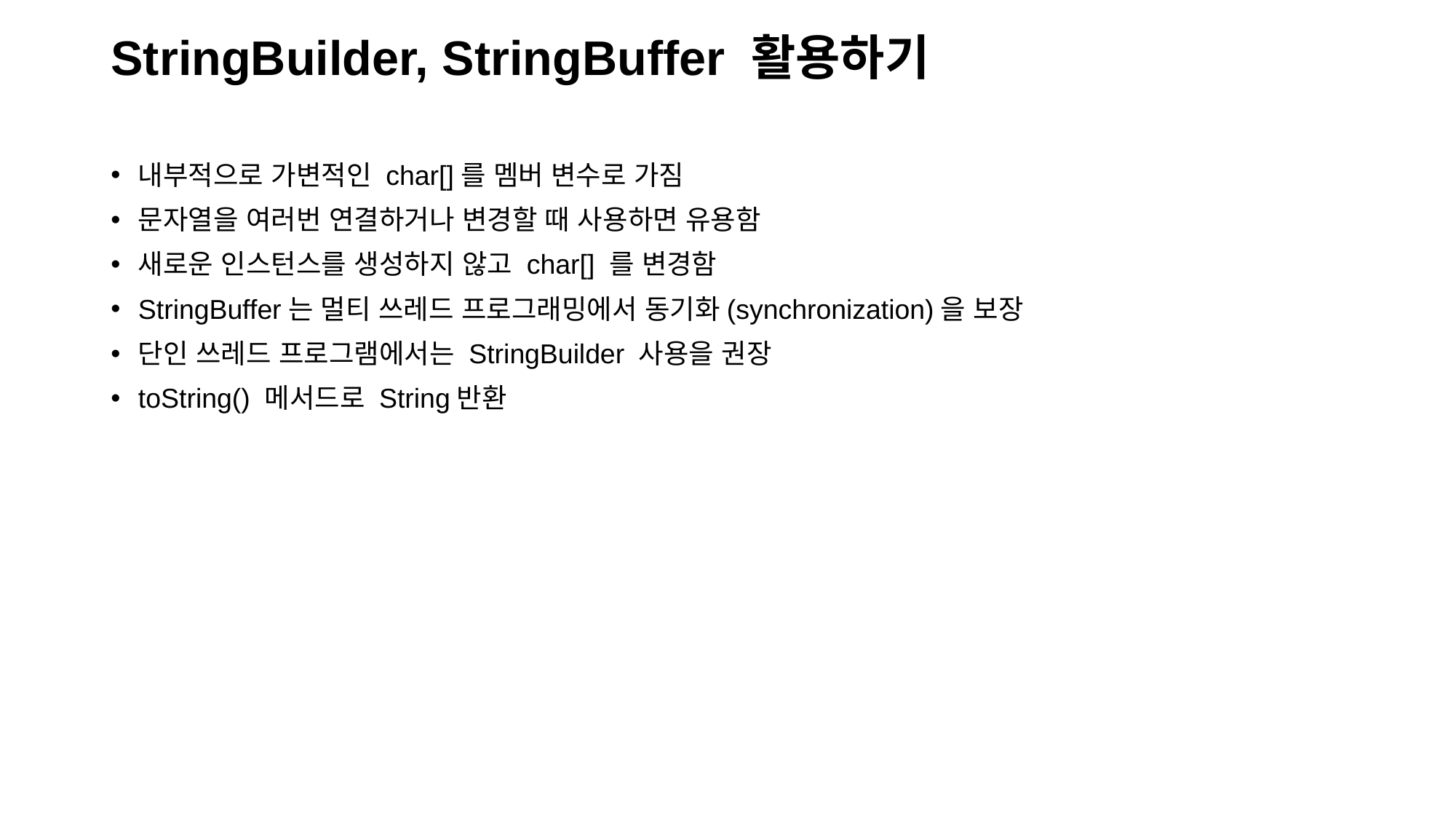

StringBuilder, StringBuffer 활용하기

내부적으로 가변적인 char[]를 멤버 변수로 가짐
문자열을 여러번 연결하거나 변경할 때 사용하면 유용함
새로운 인스턴스를 생성하지 않고 char[] 를 변경함
StringBuffer는 멀티 쓰레드 프로그래밍에서 동기화(synchronization)을 보장
단인 쓰레드 프로그램에서는 StringBuilder 사용을 권장
toString() 메서드로 String반환